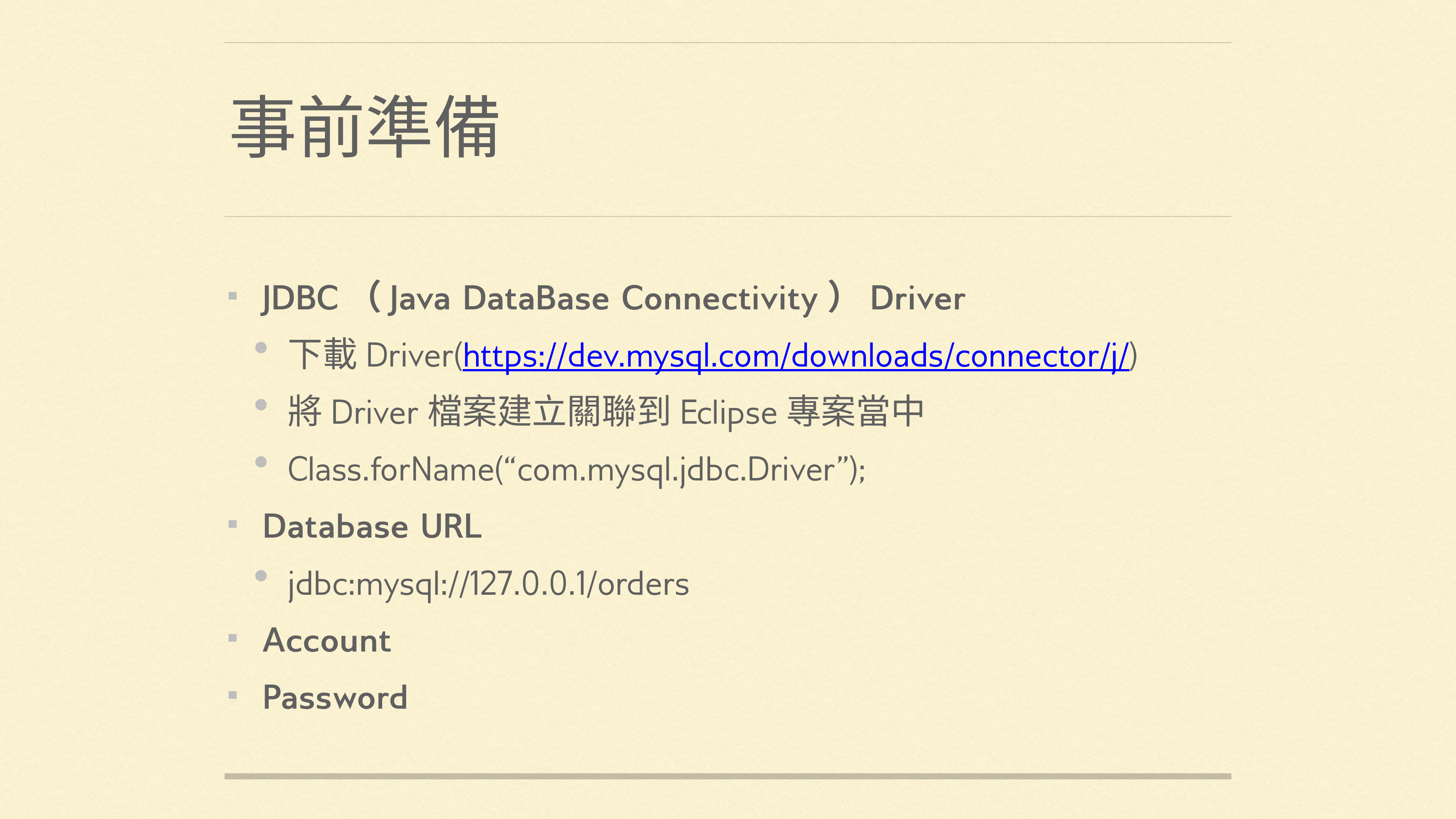

# 事前準備
JDBC（Java DataBase Connectivity）Driver
下載Driver(https://dev.mysql.com/downloads/connector/j/)
將Driver檔案建立關聯到Eclipse專案當中
Class.forName(“com.mysql.jdbc.Driver”);
Database URL
jdbc:mysql://127.0.0.1/orders
Account
Password